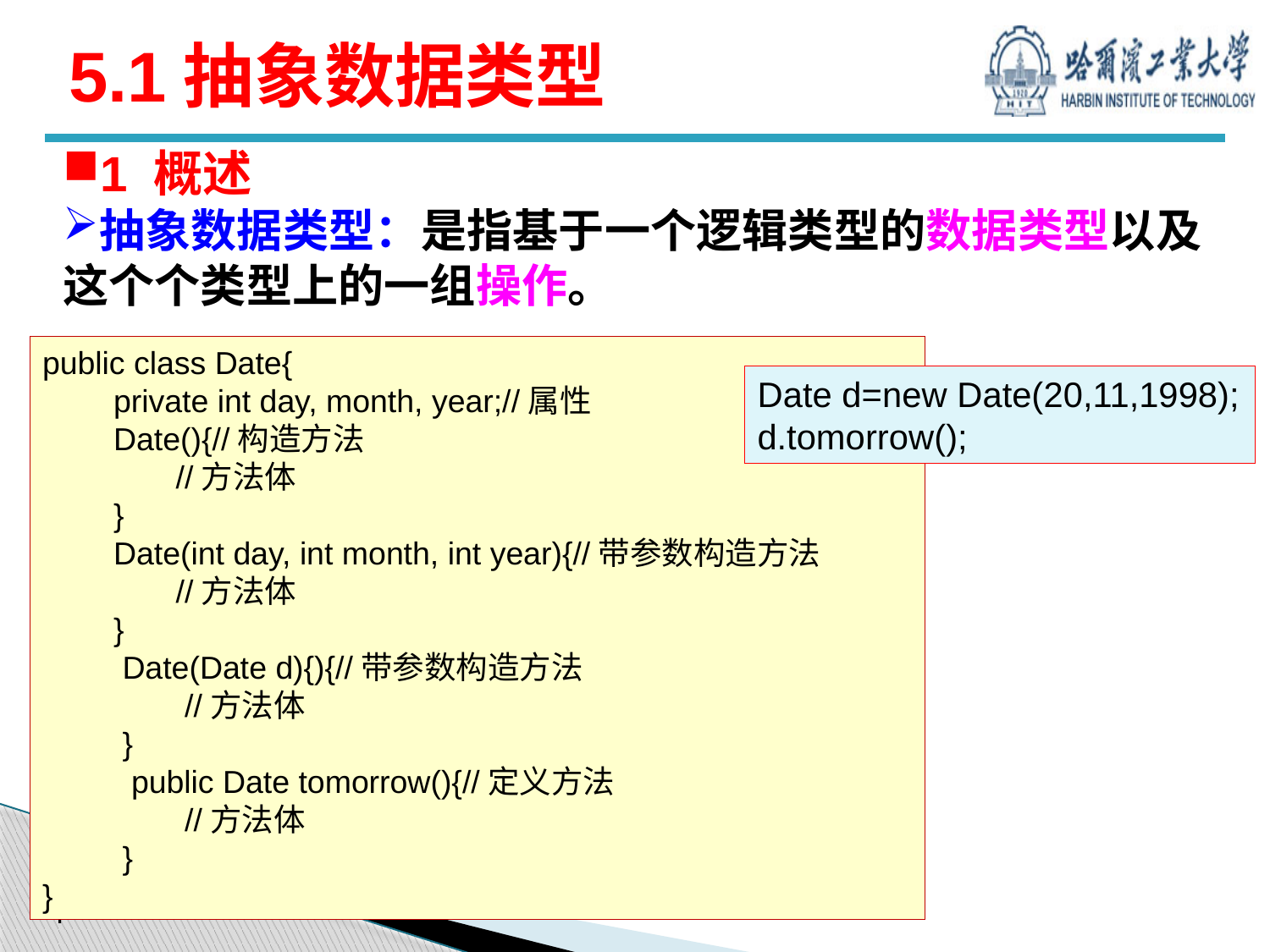

# 5.1抽象数据类型
1 概述
抽象数据类型：是指基于一个逻辑类型的数据类型以及这个个类型上的一组操作。
public class Date{
        private int day, month, year;//属性
        Date(){//构造方法
               //方法体
        }
        Date(int day, int month, int year){//带参数构造方法
               //方法体
        }
         Date(Date d){){//带参数构造方法
                //方法体
         }
          public Date tomorrow(){//定义方法
                //方法体
         }
}
Date d=new Date(20,11,1998);
d.tomorrow();